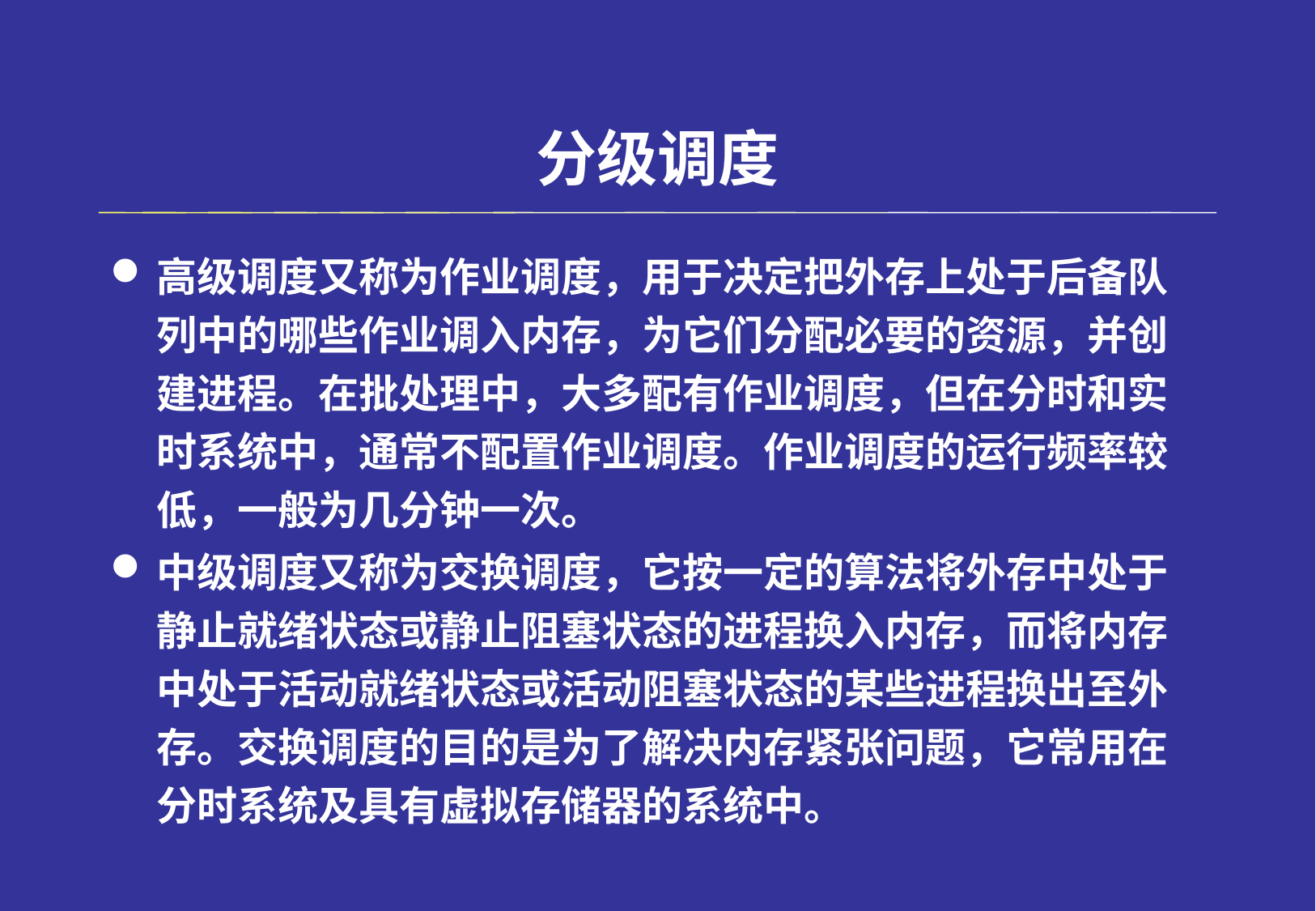

# 分级调度
高级调度又称为作业调度，用于决定把外存上处于后备队列中的哪些作业调入内存，为它们分配必要的资源，并创建进程。在批处理中，大多配有作业调度，但在分时和实时系统中，通常不配置作业调度。作业调度的运行频率较低，一般为几分钟一次。
中级调度又称为交换调度，它按一定的算法将外存中处于静止就绪状态或静止阻塞状态的进程换入内存，而将内存中处于活动就绪状态或活动阻塞状态的某些进程换出至外存。交换调度的目的是为了解决内存紧张问题，它常用在分时系统及具有虚拟存储器的系统中。